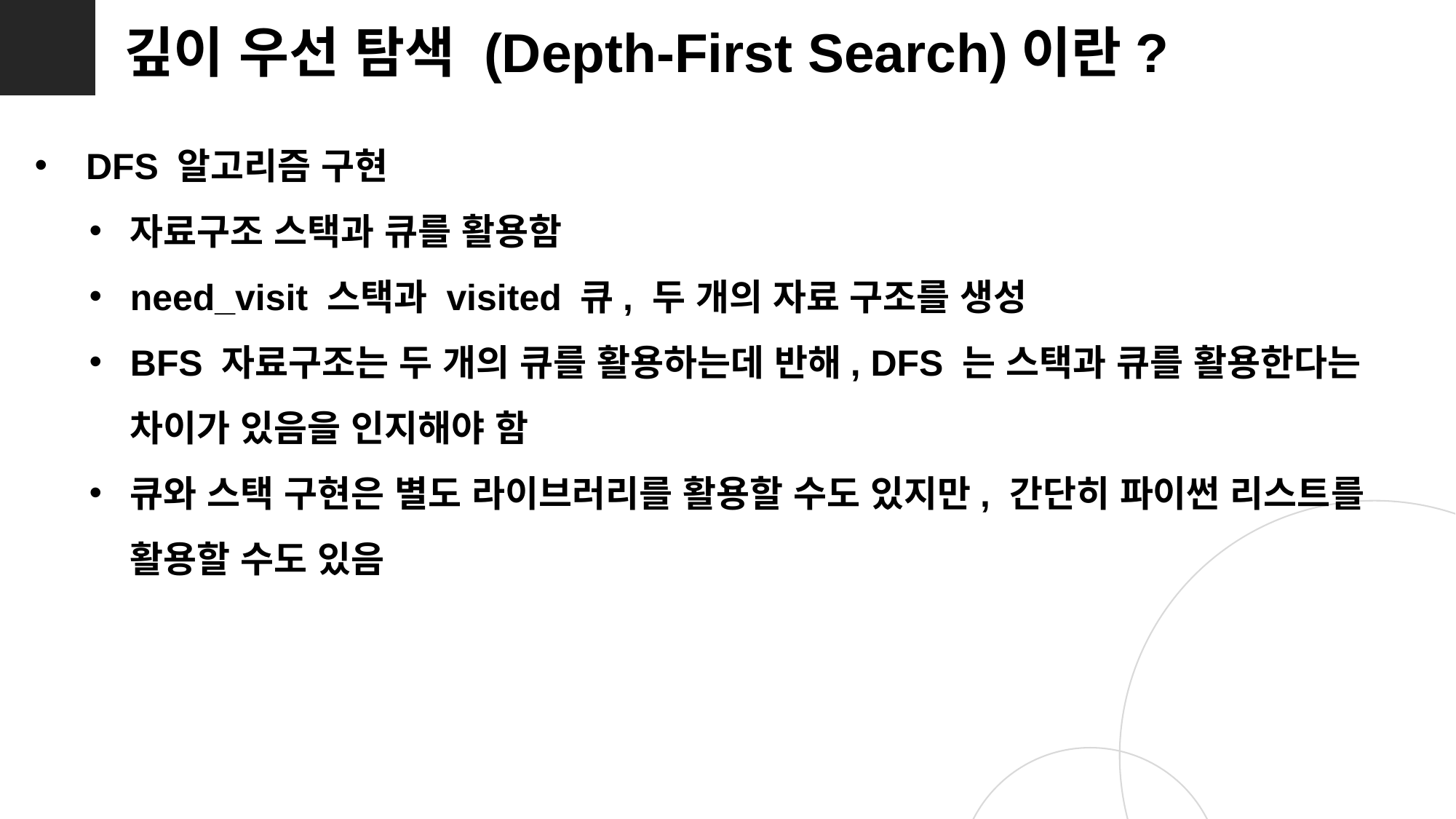

깊이 우선 탐색 (Depth-First Search)이란?
 DFS 알고리즘 구현
자료구조 스택과 큐를 활용함
need_visit 스택과 visited 큐, 두 개의 자료 구조를 생성
BFS 자료구조는 두 개의 큐를 활용하는데 반해, DFS 는 스택과 큐를 활용한다는 차이가 있음을 인지해야 함
큐와 스택 구현은 별도 라이브러리를 활용할 수도 있지만, 간단히 파이썬 리스트를 활용할 수도 있음